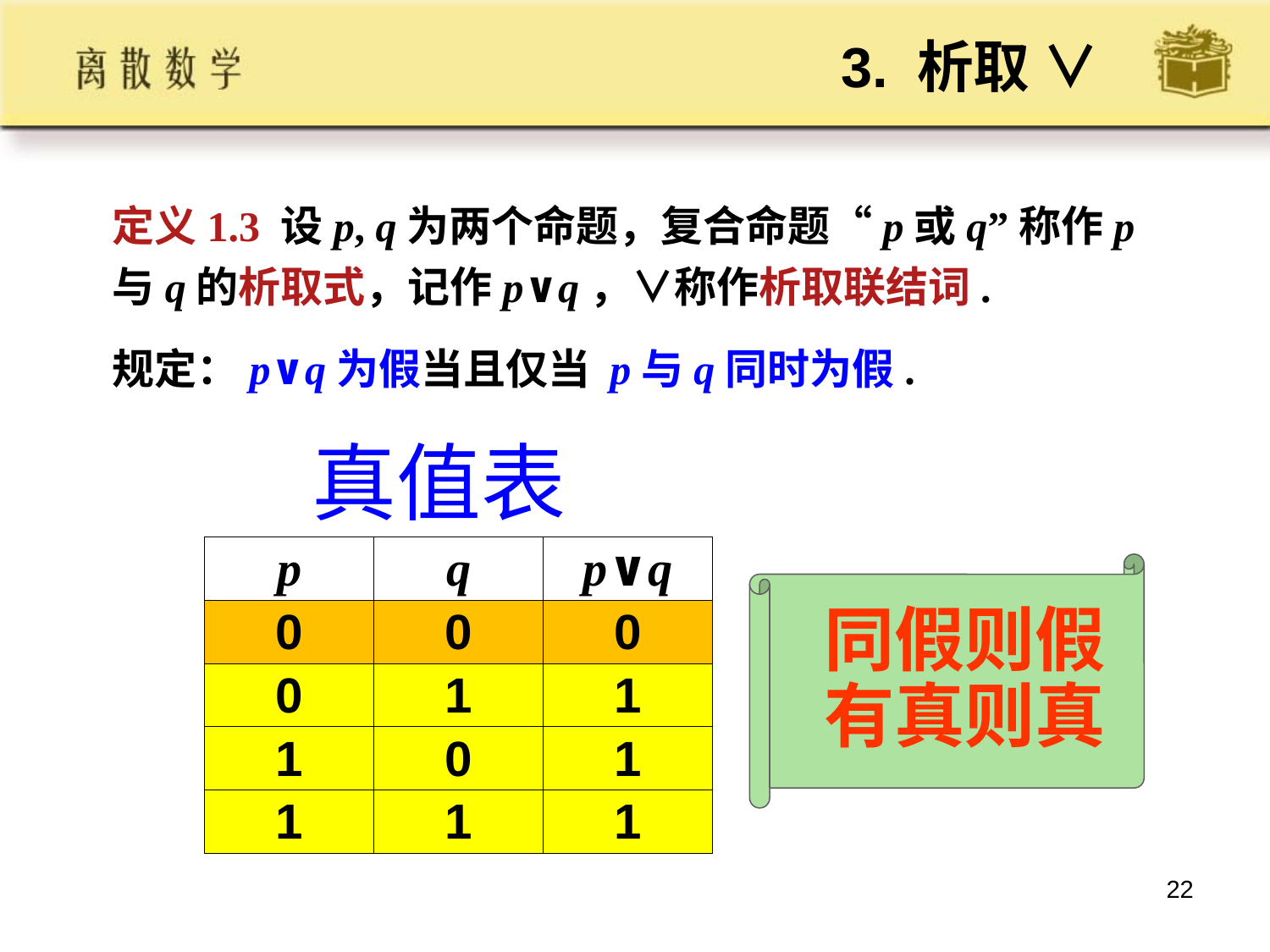

# 3. 析取 ∨
定义1.3 设p, q为两个命题，复合命题“p或q”称作p与q的析取式，记作p∨q，∨称作析取联结词.
规定：p∨q为假当且仅当 p与q同时为假.
真值表
| p | q | p∨q |
| --- | --- | --- |
| 0 | 0 | 0 |
| 0 | 1 | 1 |
| 1 | 0 | 1 |
| 1 | 1 | 1 |
同假则假
有真则真
22